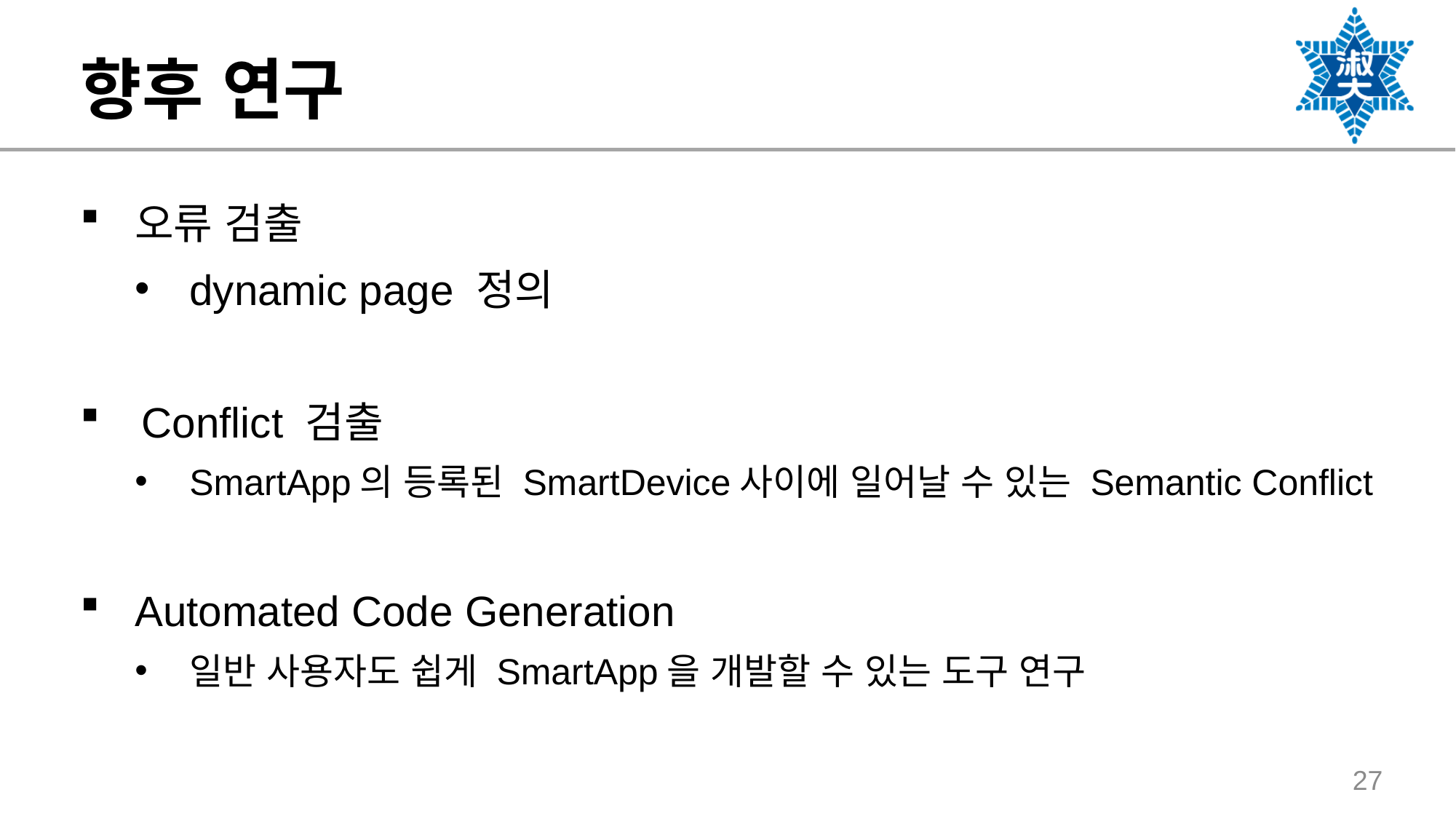

# 향후 연구
오류 검출
dynamic page 정의

Conflict 검출
SmartApp의 등록된 SmartDevice사이에 일어날 수 있는 Semantic Conflict

Automated Code Generation
일반 사용자도 쉽게 SmartApp을 개발할 수 있는 도구 연구

27